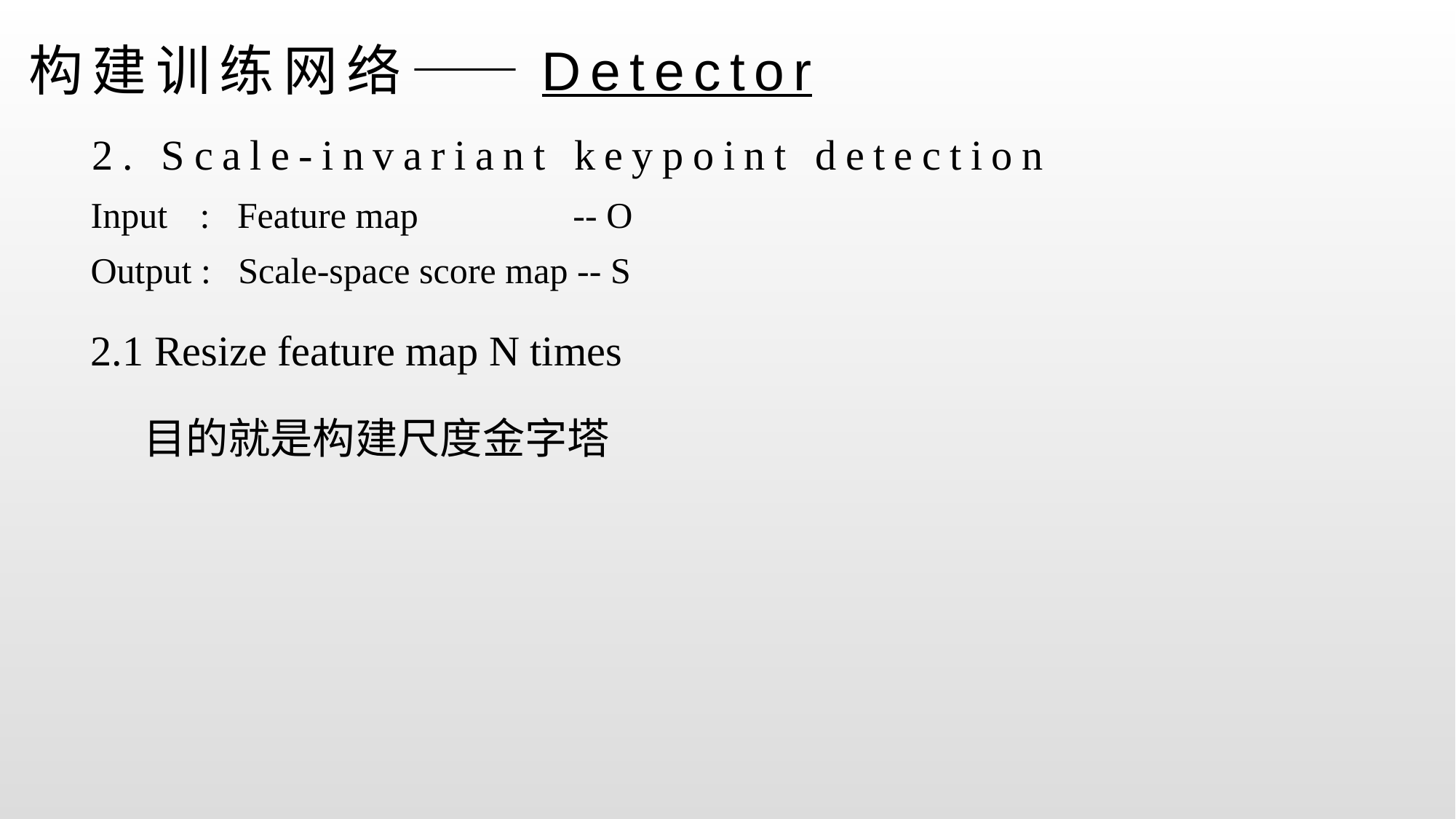

# 构建训练网络——Detector
2. Scale-invariant keypoint detection
Input 	:   Feature map                 -- O
Output :   Scale-space score map -- S
2.1 Resize feature map N times
目的就是构建尺度金字塔